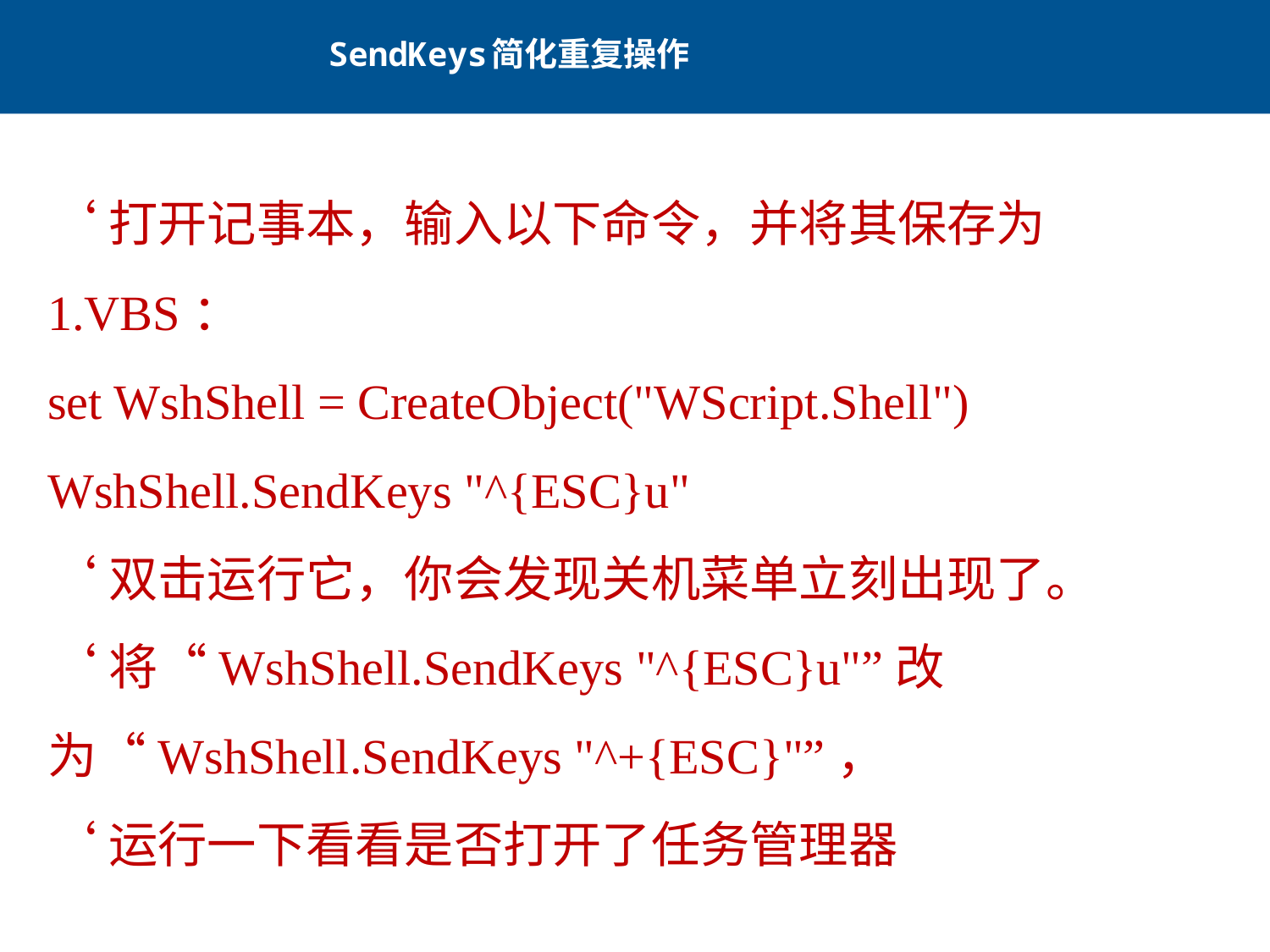

# SendKeys简化重复操作
‘打开记事本，输入以下命令，并将其保存为1.VBS：
set WshShell = CreateObject("WScript.Shell")
WshShell.SendKeys "^{ESC}u"
‘双击运行它，你会发现关机菜单立刻出现了。
‘将“WshShell.SendKeys "^{ESC}u"”改为“WshShell.SendKeys "^+{ESC}"”，
‘运行一下看看是否打开了任务管理器